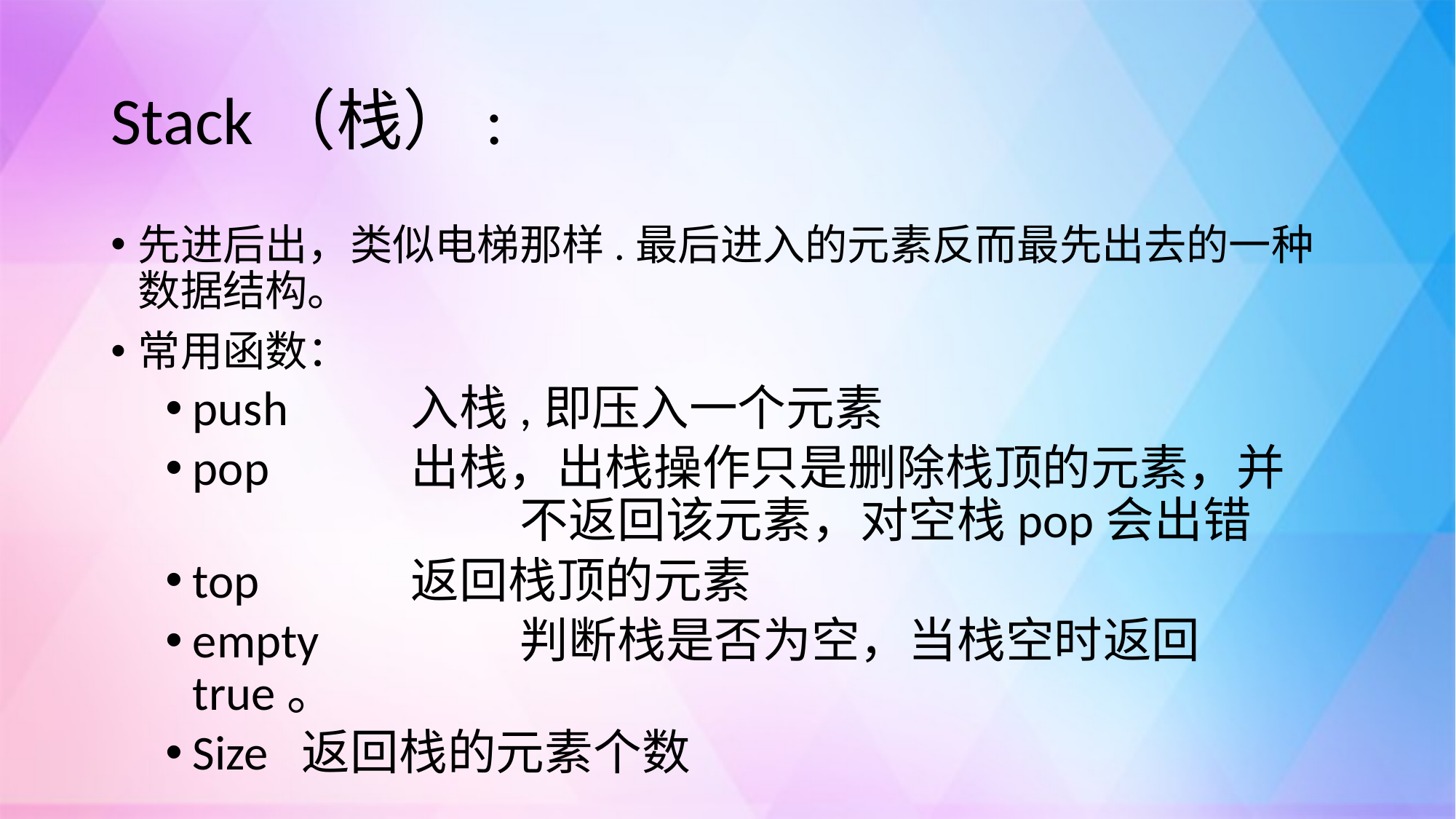

# Stack（栈）:
先进后出，类似电梯那样.最后进入的元素反而最先出去的一种数据结构。
常用函数：
push  	入栈,即压入一个元素
pop   	出栈，出栈操作只是删除栈顶的元素，并			不返回该元素，对空栈pop会出错
top 		返回栈顶的元素
empty		判断栈是否为空，当栈空时返回true。
Size  	返回栈的元素个数